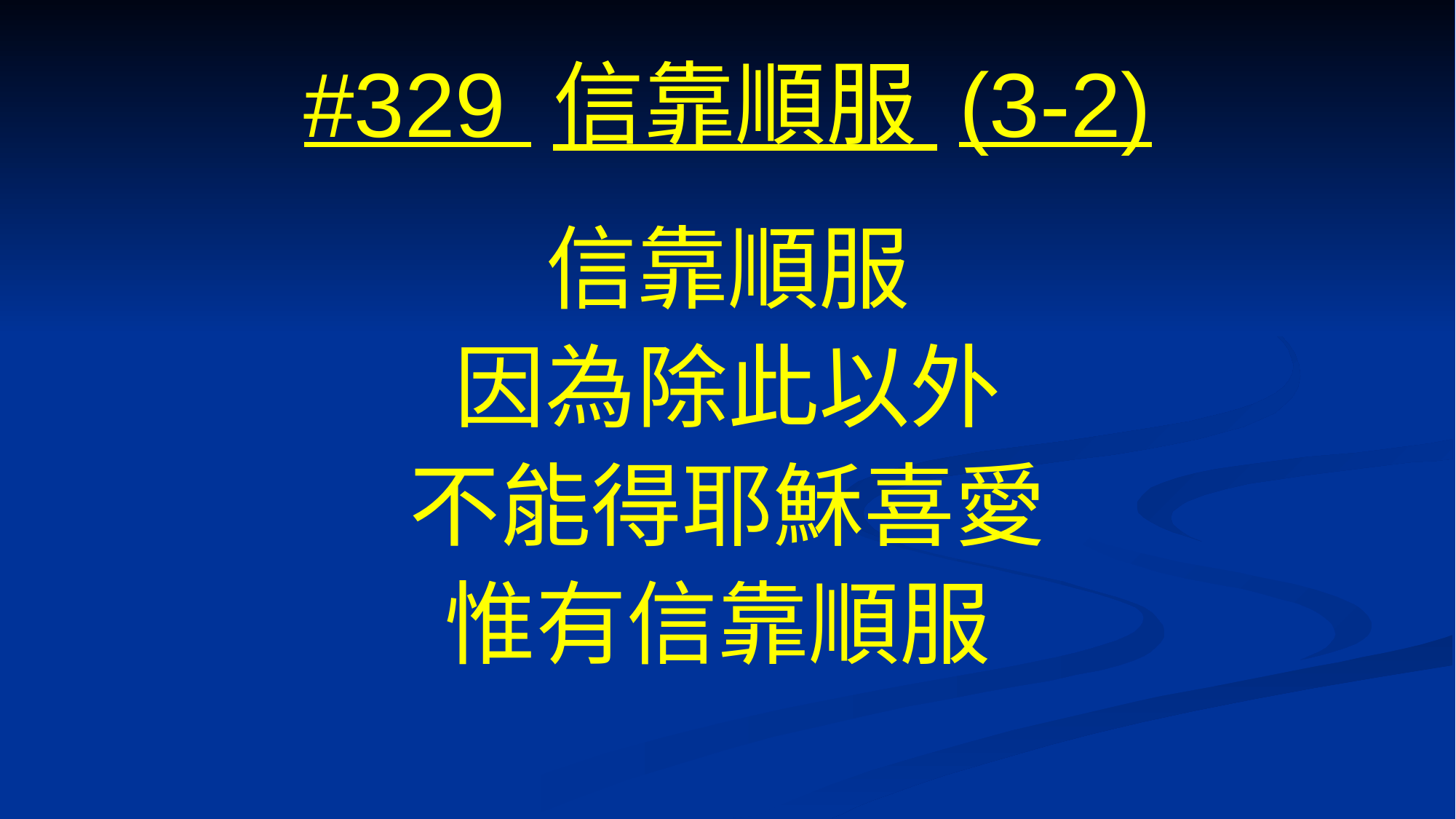

# #329 信靠順服 (3-2)
信靠順服
因為除此以外
不能得耶穌喜愛
惟有信靠順服